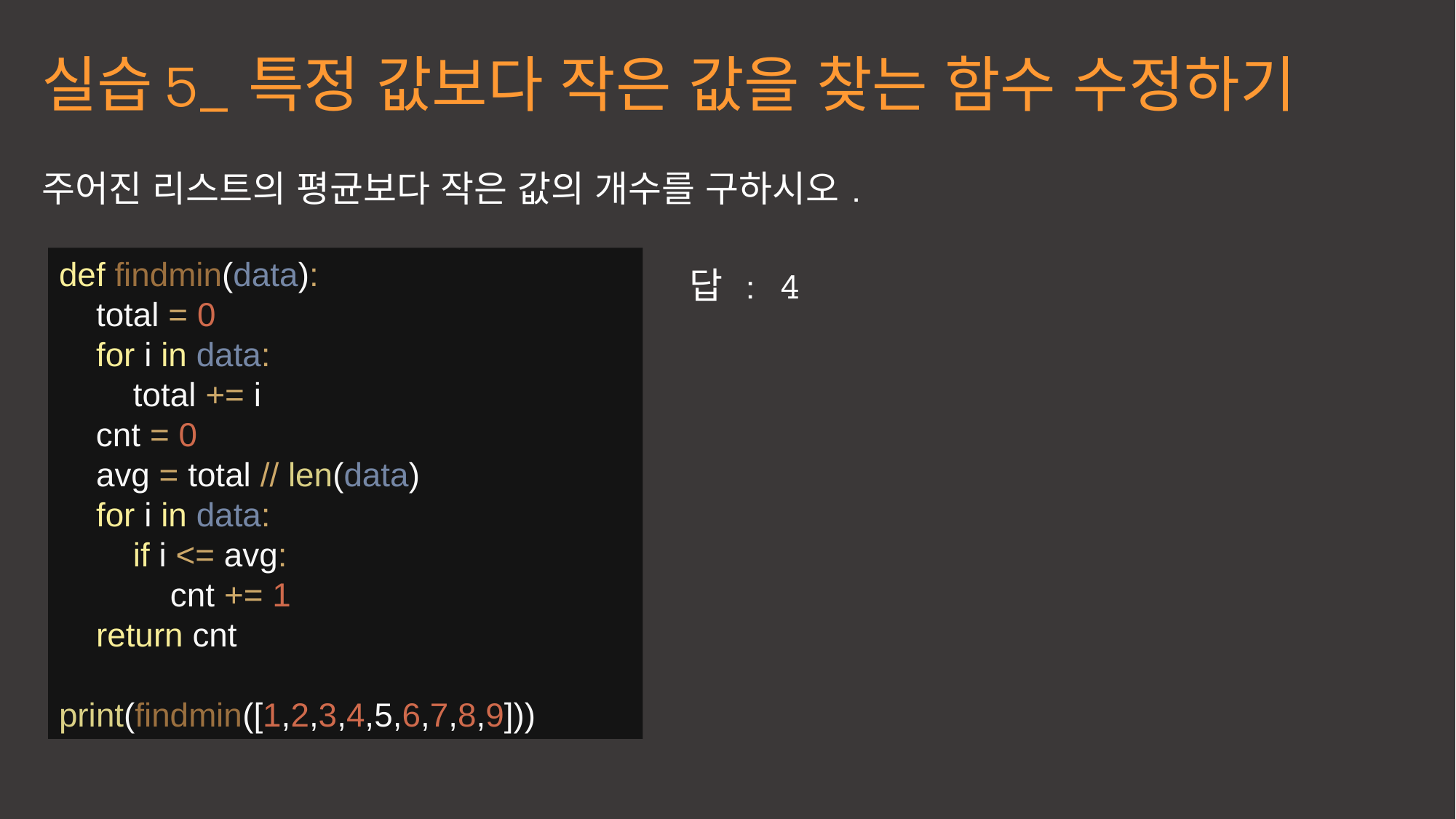

실습5_특정 값보다 작은 값을 찾는 함수 수정하기
주어진 리스트의 평균보다 작은 값의 개수를 구하시오.
답 : 4
def findmin(data):
    total = 0
    for i in data:
        total += i
    cnt = 0
    avg = total // len(data)
    for i in data:
        if i <= avg:
            cnt += 1
    return cnt
print(findmin([1,2,3,4,5,6,7,8,9]))